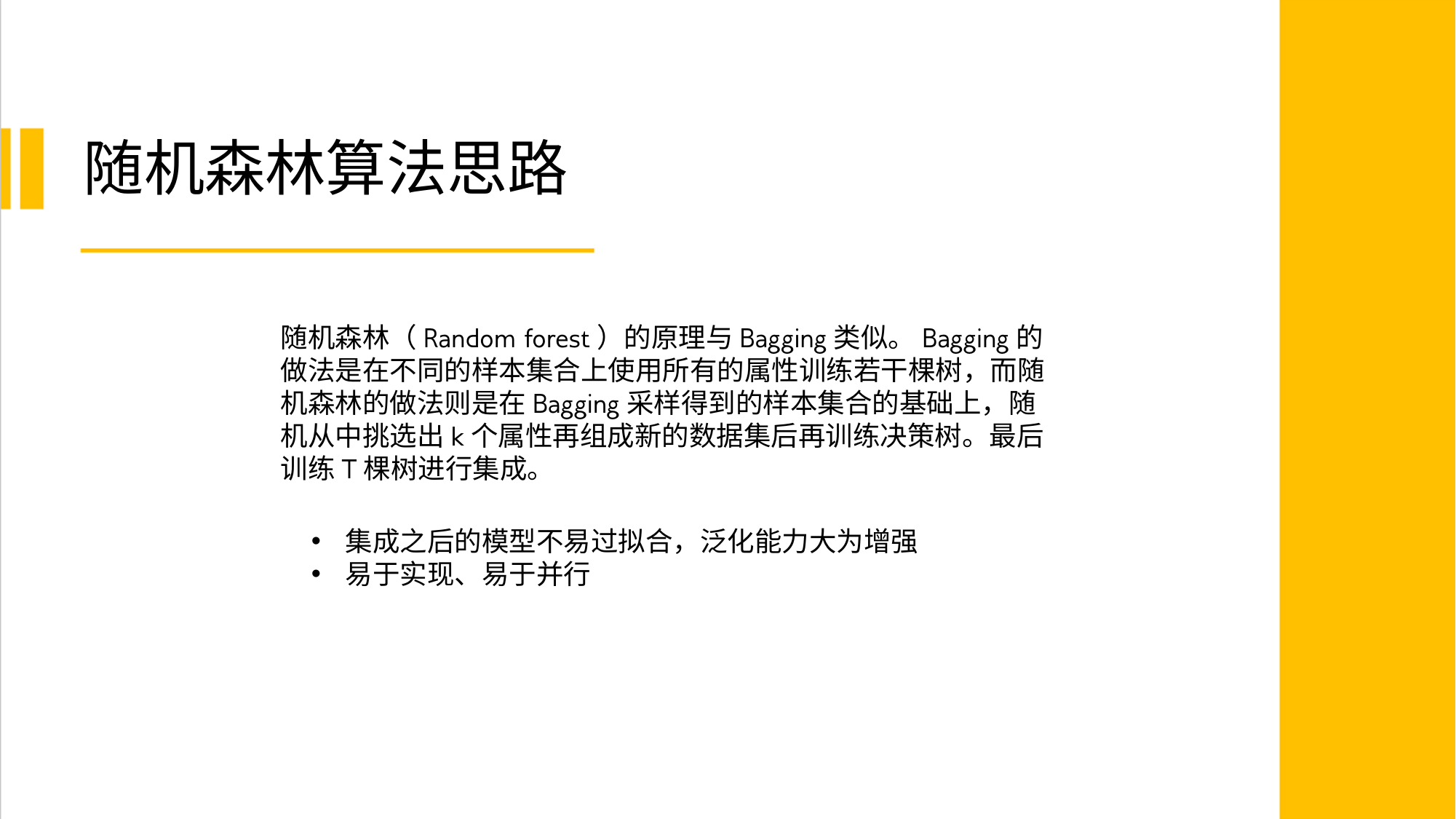

# 随机森林算法思路
随机森林（Random forest）的原理与Bagging类似。Bagging的做法是在不同的样本集合上使用所有的属性训练若干棵树，而随机森林的做法则是在Bagging采样得到的样本集合的基础上，随机从中挑选出k个属性再组成新的数据集后再训练决策树。最后训练T棵树进行集成。

集成之后的模型不易过拟合，泛化能力大为增强
易于实现、易于并行